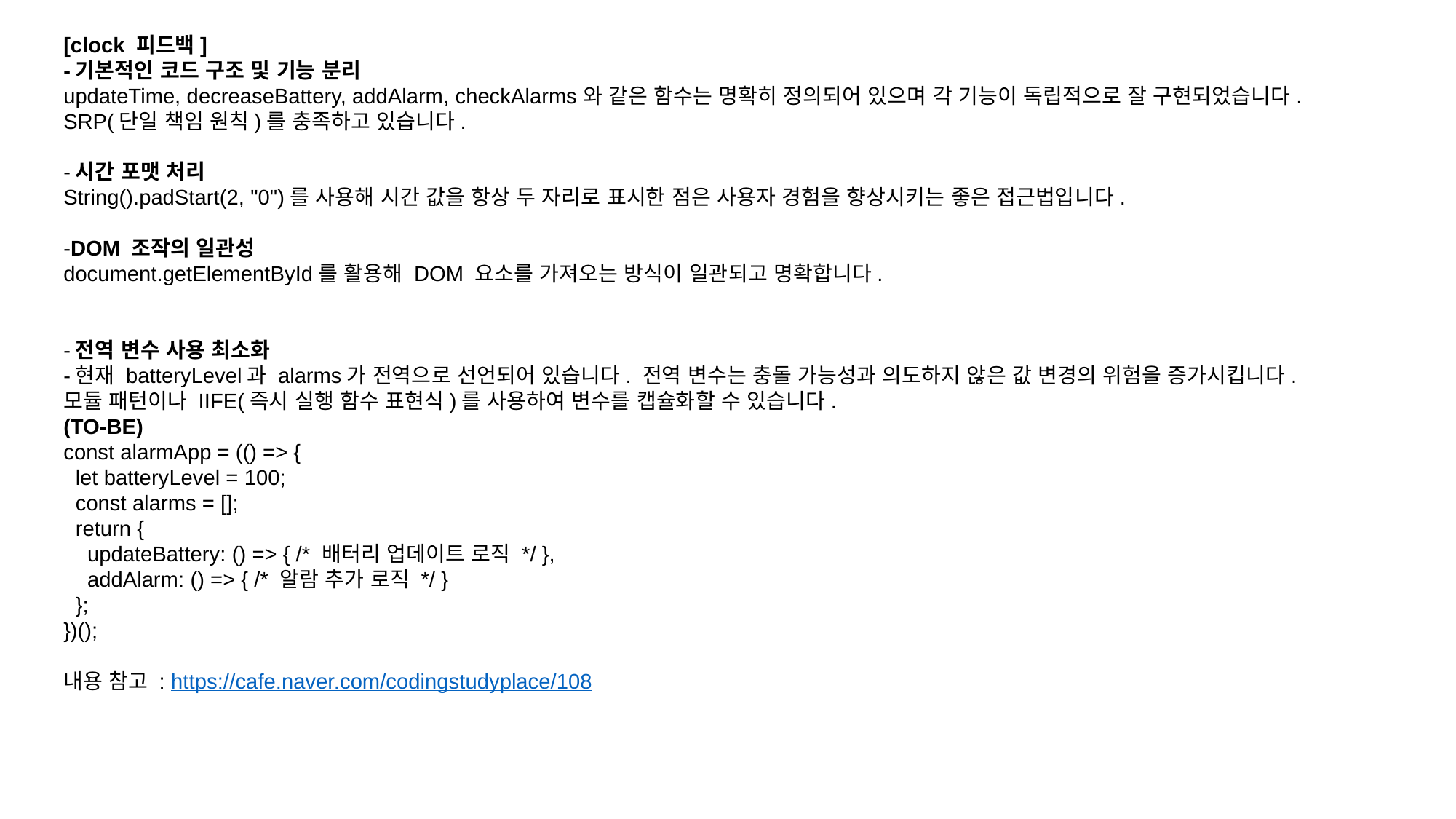

[clock 피드백]
-기본적인 코드 구조 및 기능 분리
updateTime, decreaseBattery, addAlarm, checkAlarms와 같은 함수는 명확히 정의되어 있으며 각 기능이 독립적으로 잘 구현되었습니다.
SRP(단일 책임 원칙)를 충족하고 있습니다.

-시간 포맷 처리
String().padStart(2, "0")를 사용해 시간 값을 항상 두 자리로 표시한 점은 사용자 경험을 향상시키는 좋은 접근법입니다.

-DOM 조작의 일관성
document.getElementById를 활용해 DOM 요소를 가져오는 방식이 일관되고 명확합니다.

-전역 변수 사용 최소화
-현재 batteryLevel과 alarms가 전역으로 선언되어 있습니다. 전역 변수는 충돌 가능성과 의도하지 않은 값 변경의 위험을 증가시킵니다.
모듈 패턴이나 IIFE(즉시 실행 함수 표현식)를 사용하여 변수를 캡슐화할 수 있습니다.
(TO-BE)
const alarmApp = (() => {
  let batteryLevel = 100;
  const alarms = [];
  return {
    updateBattery: () => { /* 배터리 업데이트 로직 */ },
    addAlarm: () => { /* 알람 추가 로직 */ }
  };
})();

내용 참고 : https://cafe.naver.com/codingstudyplace/108